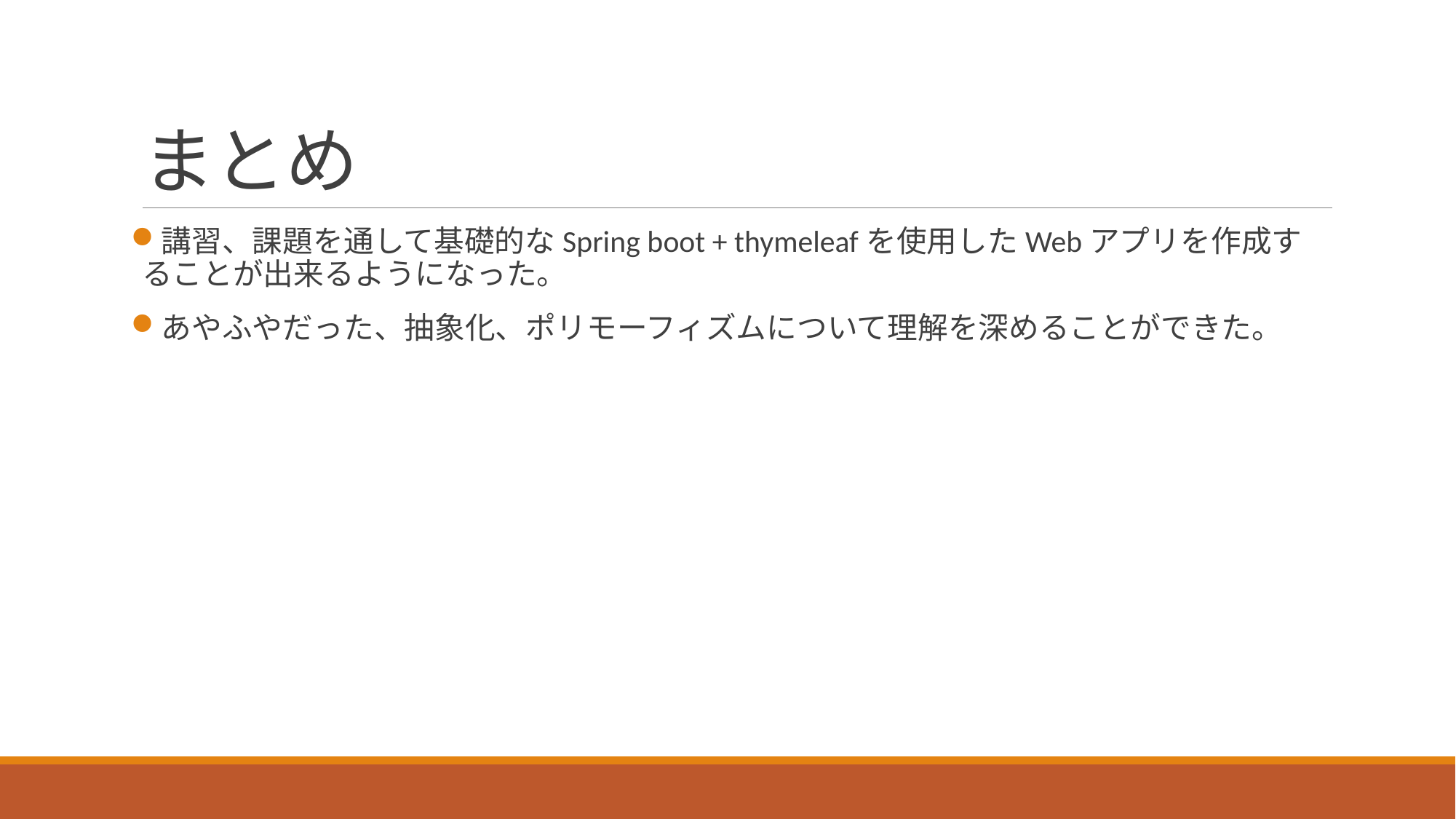

# まとめ
講習、課題を通して基礎的なSpring boot + thymeleafを使用したWebアプリを作成することが出来るようになった。
あやふやだった、抽象化、ポリモーフィズムについて理解を深めることができた。